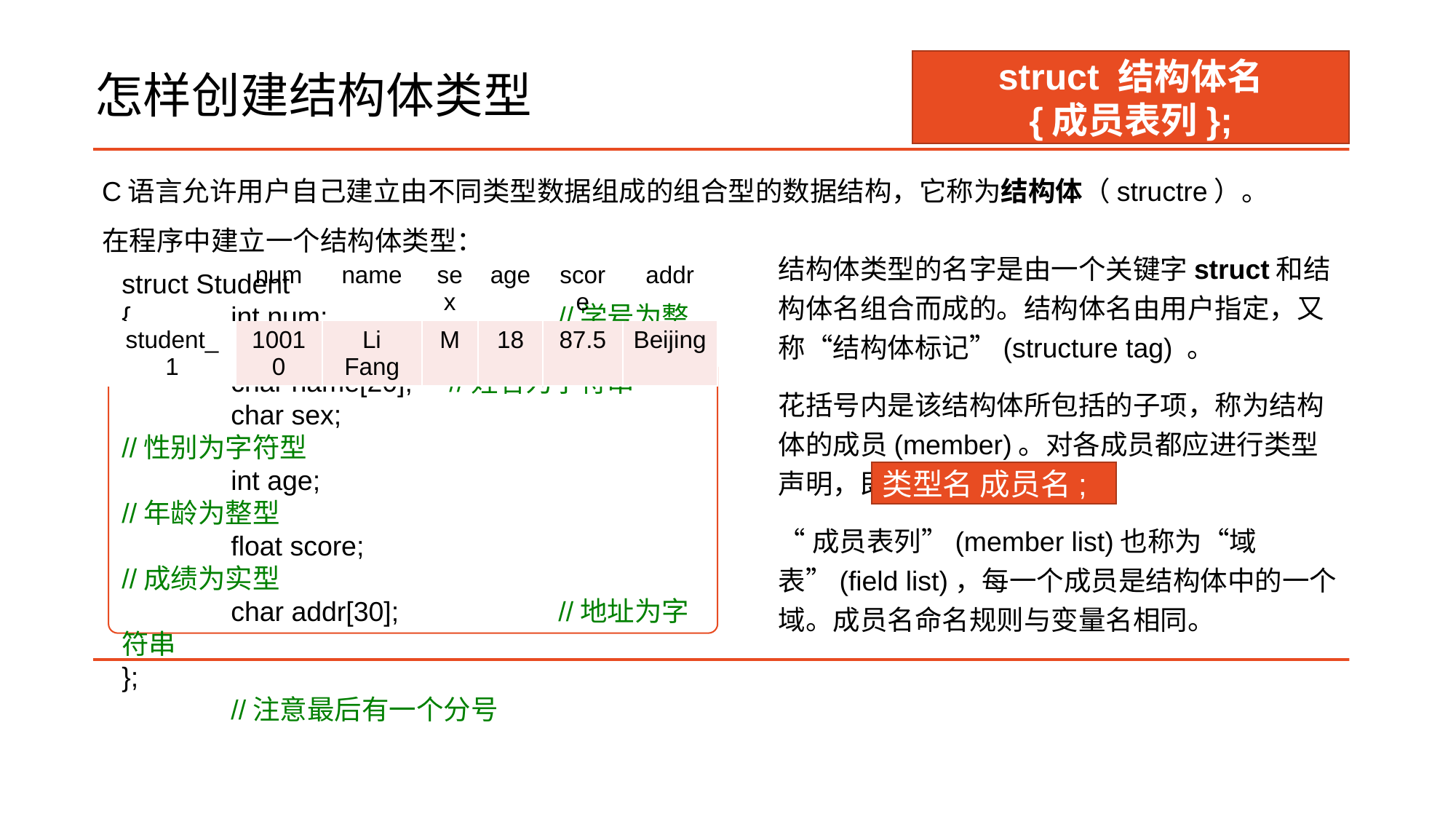

# 怎样创建结构体类型
struct 结构体名
{成员表列};
C语言允许用户自己建立由不同类型数据组成的组合型的数据结构，它称为结构体（structre）。
在程序中建立一个结构体类型：
结构体类型的名字是由一个关键字struct和结构体名组合而成的。结构体名由用户指定，又称“结构体标记”(structure tag) 。
花括号内是该结构体所包括的子项，称为结构体的成员(member)。对各成员都应进行类型声明，即
“成员表列”(member list)也称为“域表”(field list)，每一个成员是结构体中的一个域。成员名命名规则与变量名相同。
|  | num | name | sex | age | score | addr |
| --- | --- | --- | --- | --- | --- | --- |
| student\_1 | 10010 | Li Fang | M | 18 | 87.5 | Beijing |
struct Student
{	int num;			//学号为整型
	char name[20];	//姓名为字符串
	char sex;			//性别为字符型
	int age;				//年龄为整型
	float score;			//成绩为实型
	char addr[30];		//地址为字符串
};						//注意最后有一个分号
类型名 成员名;